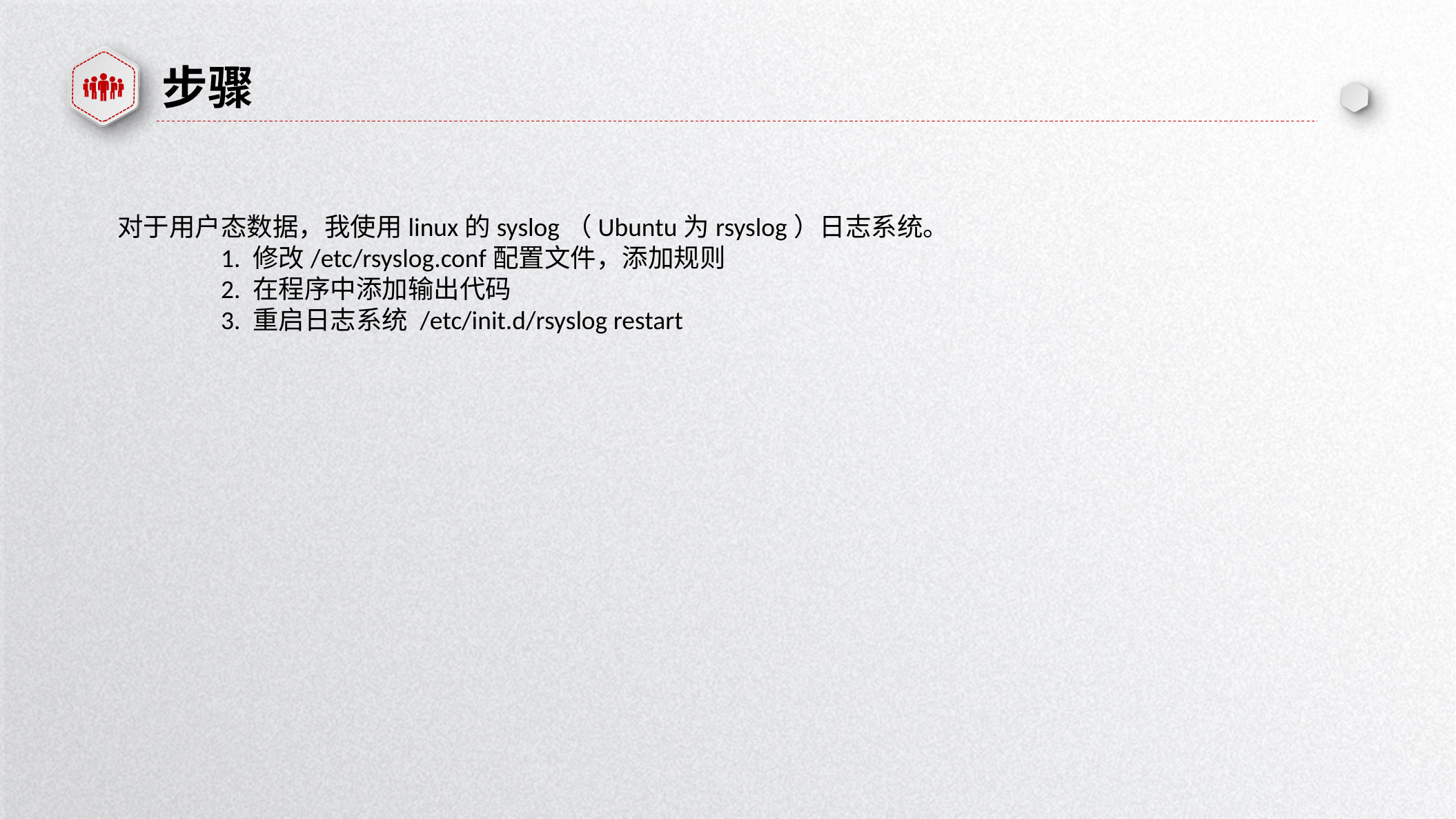

步骤

对于用户态数据，我使用linux的syslog（Ubuntu为rsyslog）日志系统。
	1. 修改/etc/rsyslog.conf配置文件，添加规则
	2. 在程序中添加输出代码
	3. 重启日志系统 /etc/init.d/rsyslog restart